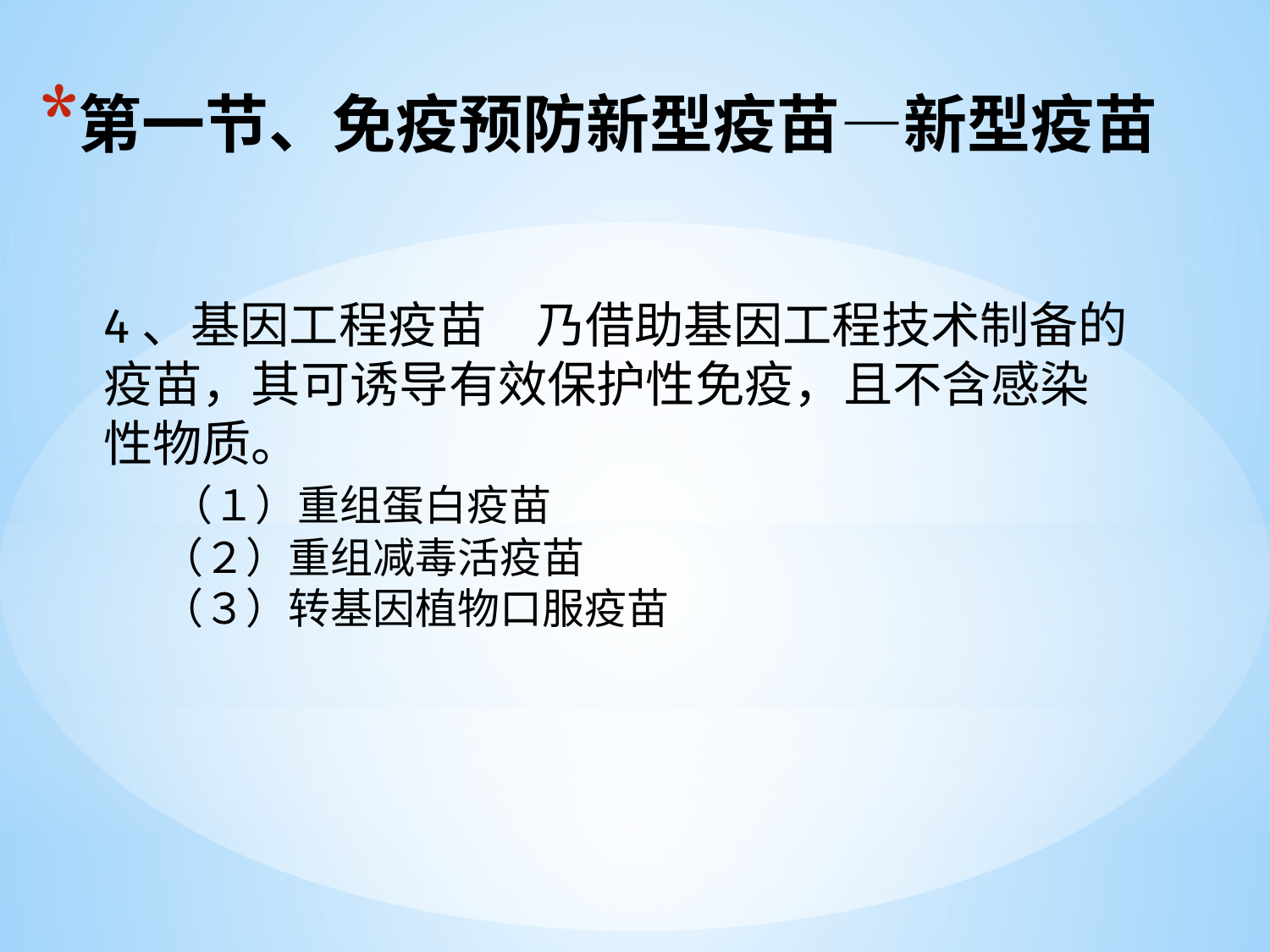

# 第一节、免疫预防新型疫苗—新型疫苗
4、基因工程疫苗　乃借助基因工程技术制备的疫苗，其可诱导有效保护性免疫，且不含感染性物质。
     （１）重组蛋白疫苗
     （２）重组减毒活疫苗
     （３）转基因植物口服疫苗